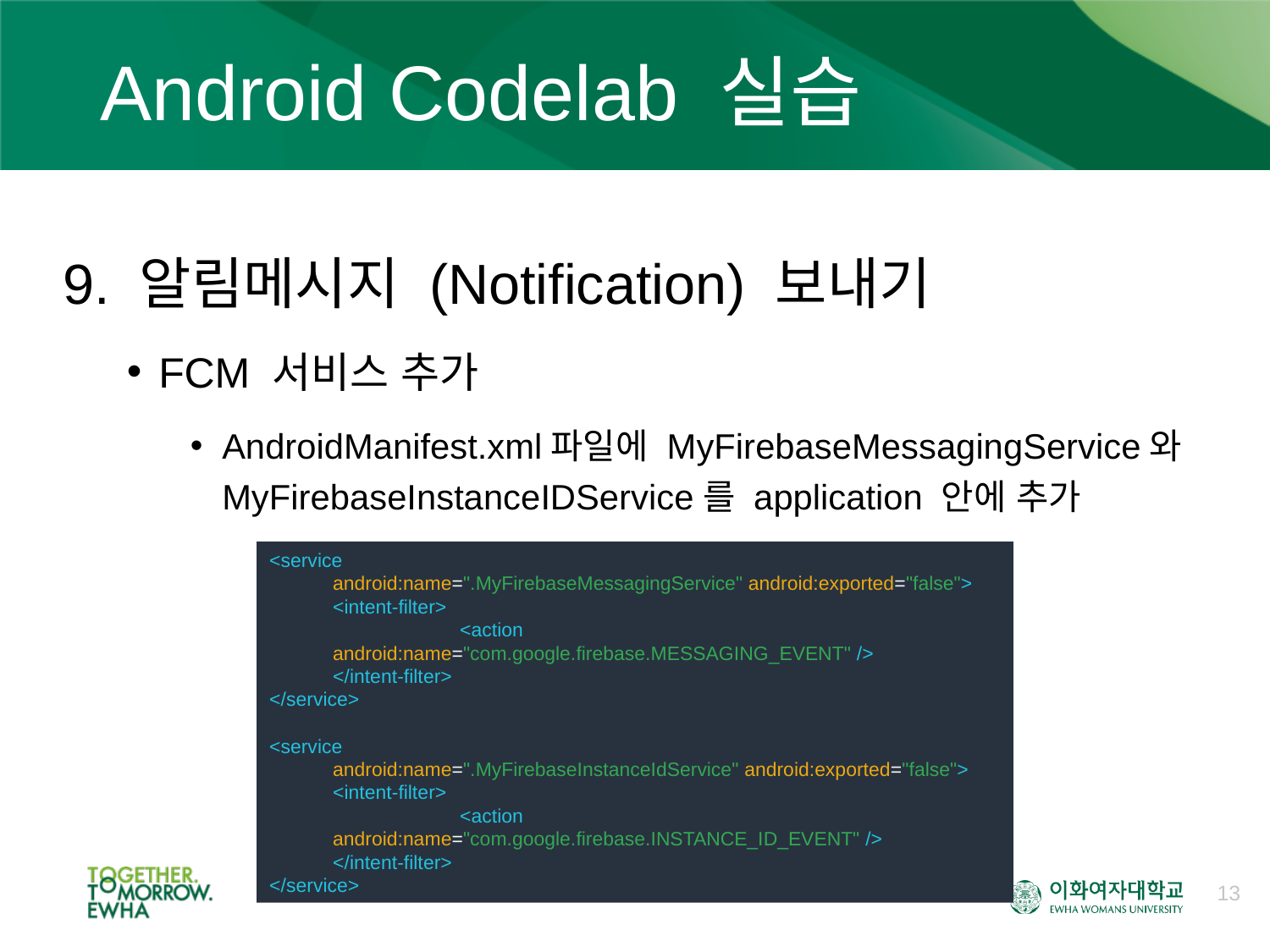

# Android Codelab 실습
9. 알림메시지 (Notification) 보내기
FCM 서비스 추가
AndroidManifest.xml파일에 MyFirebaseMessagingService와 MyFirebaseInstanceIDService를 application 안에 추가
<service
android:name=".MyFirebaseMessagingService" android:exported="false">
<intent-filter>
	<action android:name="com.google.firebase.MESSAGING_EVENT" />
</intent-filter>
</service>

<service
android:name=".MyFirebaseInstanceIdService" android:exported="false">
<intent-filter>
	<action android:name="com.google.firebase.INSTANCE_ID_EVENT" />
</intent-filter>
</service>
13